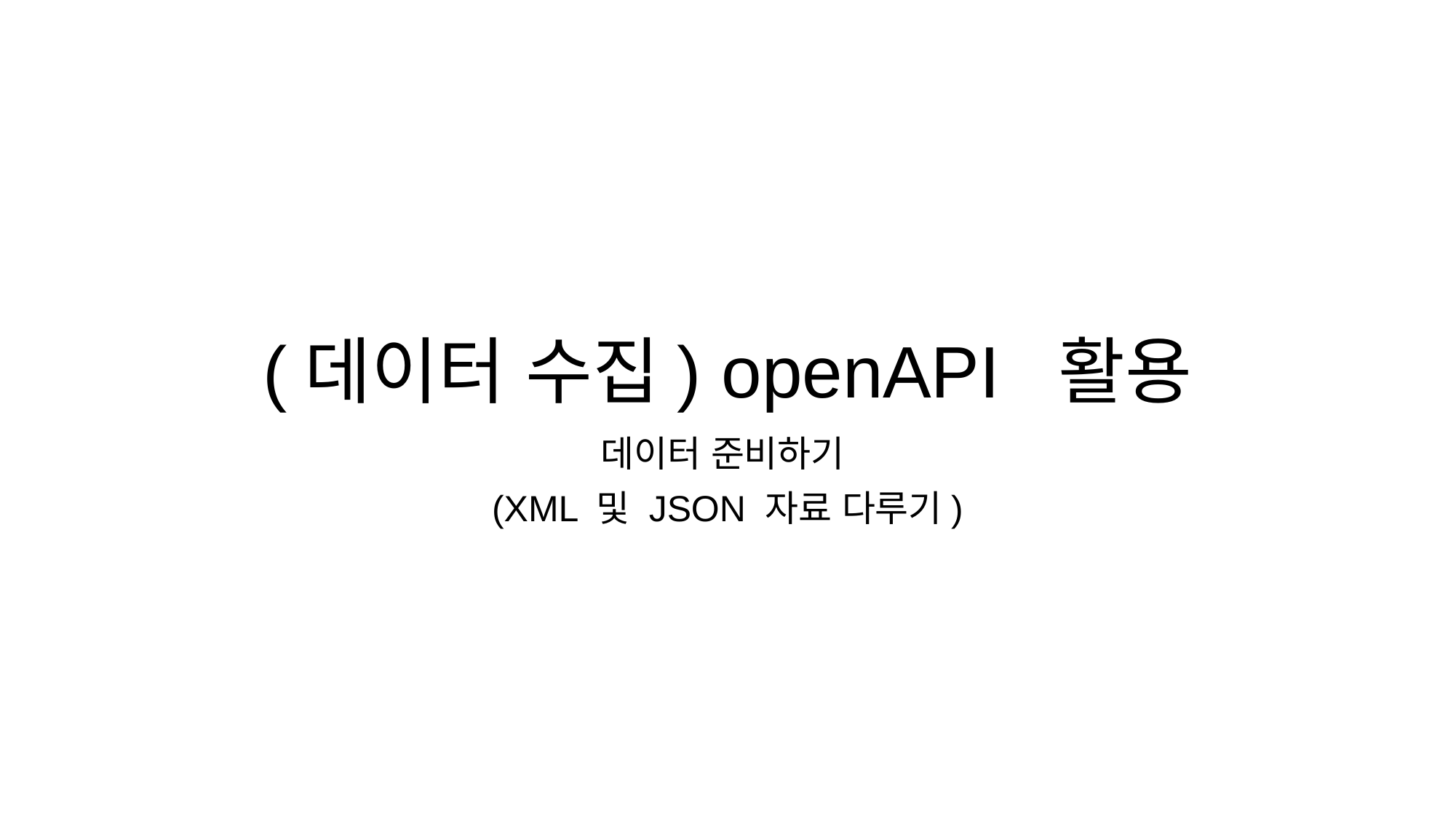

# (데이터 수집) openAPI  활용
데이터 준비하기
(XML 및 JSON 자료 다루기)